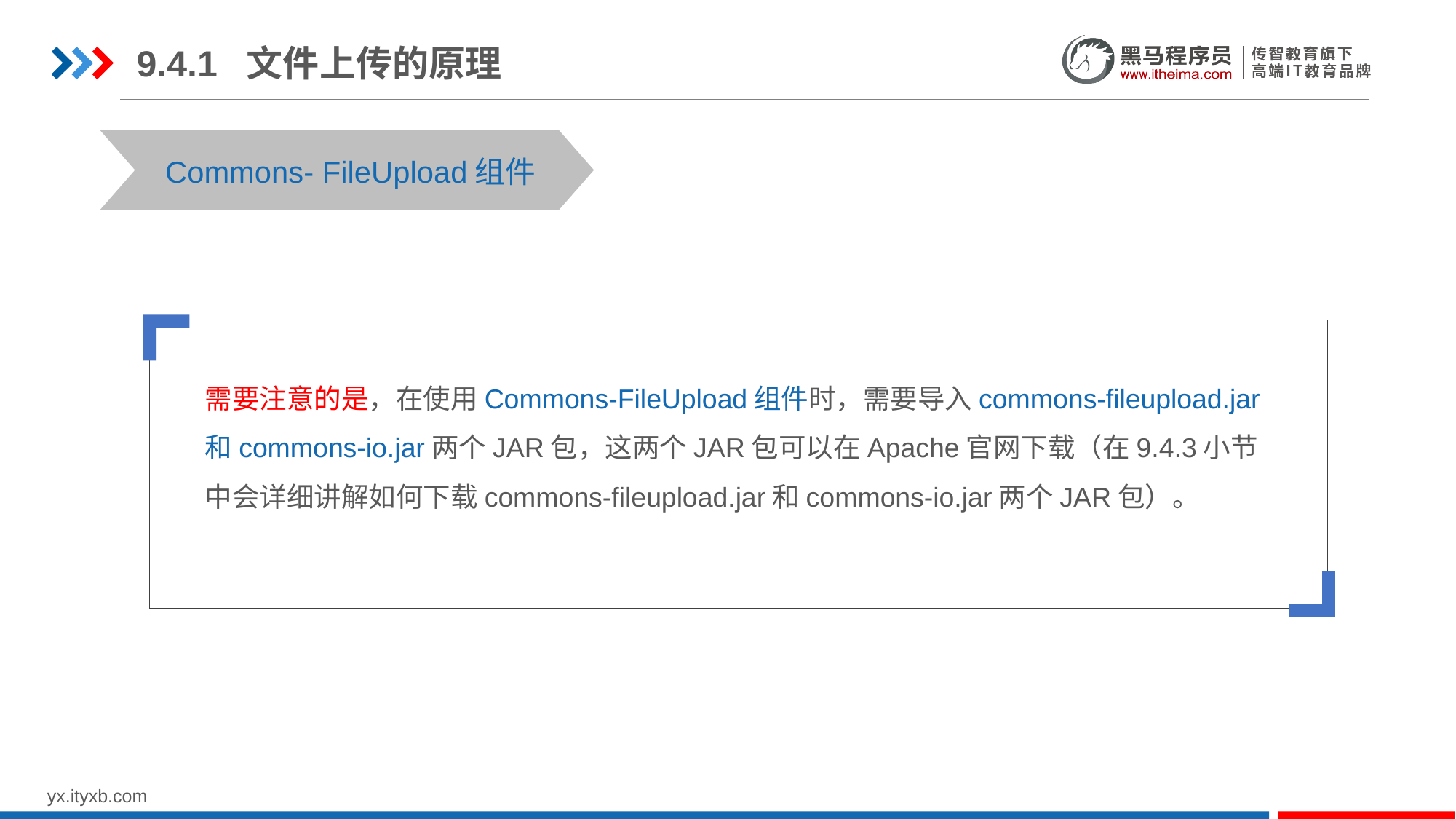

9.4.1  文件上传的原理

Commons- FileUpload组件

需要注意的是，在使用Commons-FileUpload组件时，需要导入commons-fileupload.jar和commons-io.jar两个JAR包，这两个JAR包可以在Apache官网下载（在9.4.3小节中会详细讲解如何下载commons-fileupload.jar和commons-io.jar两个JAR包）。